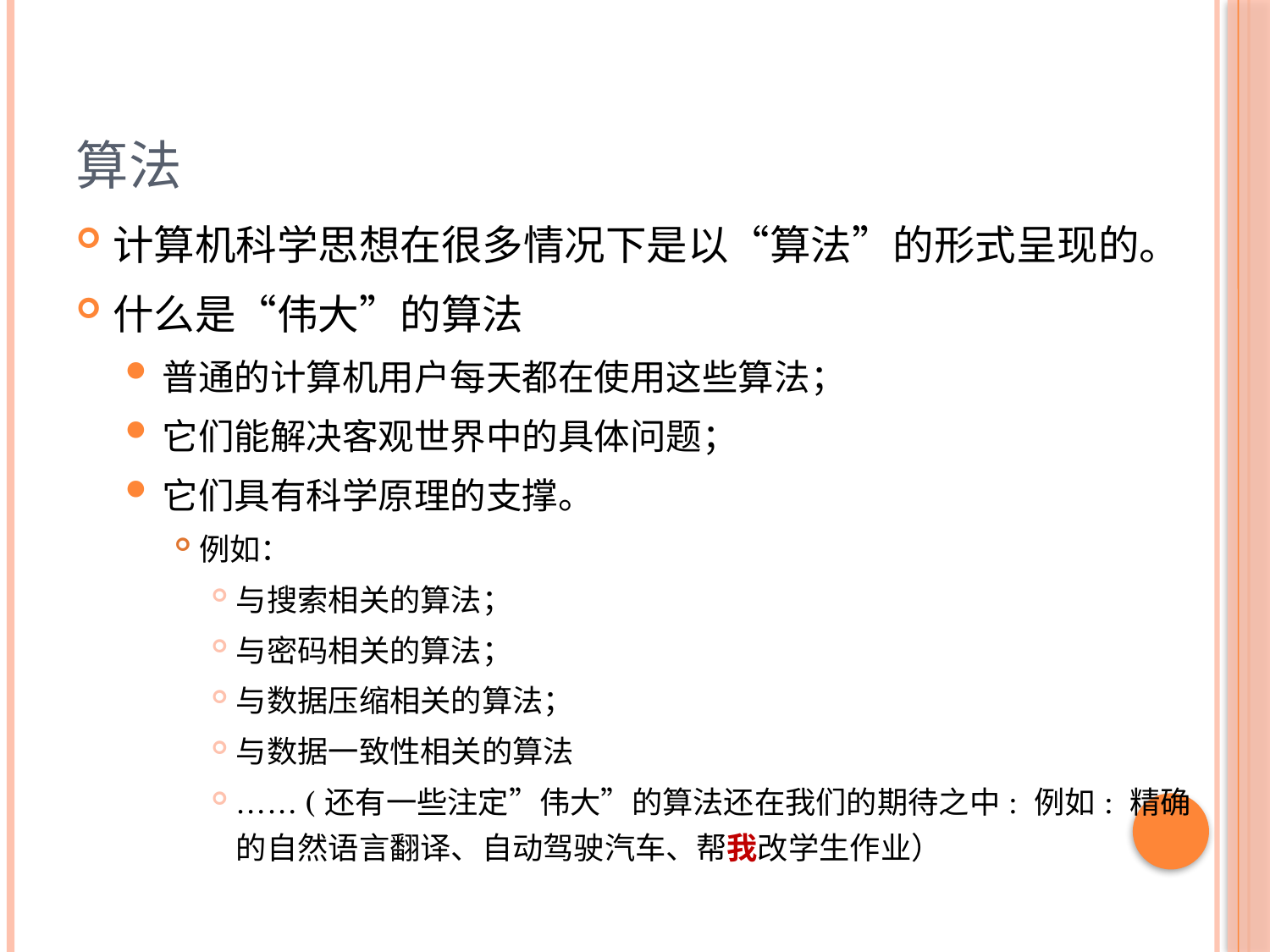

# 算法
计算机科学思想在很多情况下是以“算法”的形式呈现的。
什么是“伟大”的算法
普通的计算机用户每天都在使用这些算法；
它们能解决客观世界中的具体问题；
它们具有科学原理的支撑。
例如：
与搜索相关的算法；
与密码相关的算法；
与数据压缩相关的算法；
与数据一致性相关的算法
…… (还有一些注定”伟大”的算法还在我们的期待之中: 例如: 精确的自然语言翻译、自动驾驶汽车、帮我改学生作业）